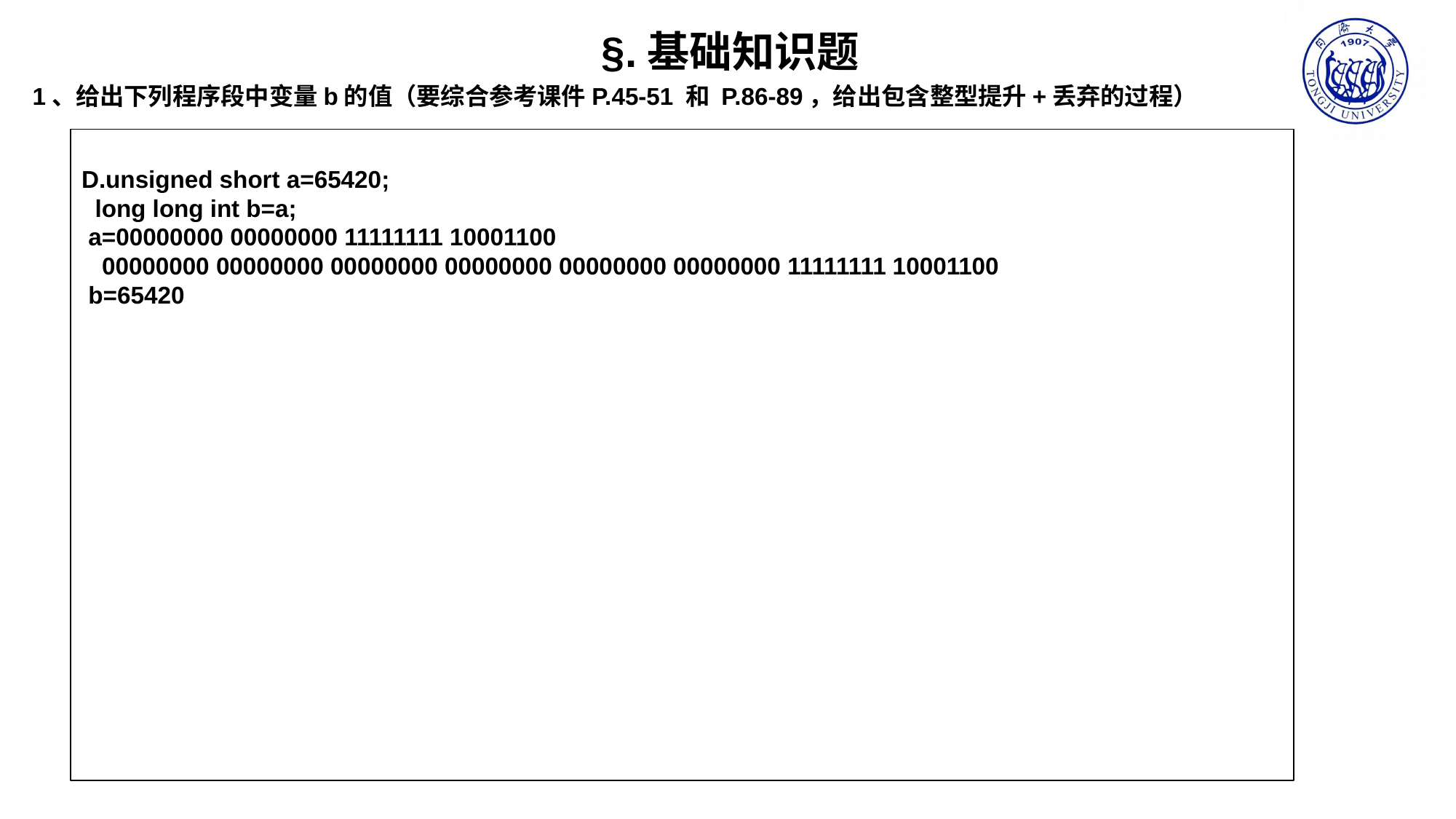

§.基础知识题
1、给出下列程序段中变量b的值（要综合参考课件P.45-51 和 P.86-89，给出包含整型提升+丢弃的过程）

D.unsigned short a=65420;
  long long int b=a;
 a=00000000 00000000 11111111 10001100
   00000000 00000000 00000000 00000000 00000000 00000000 11111111 10001100
 b=65420